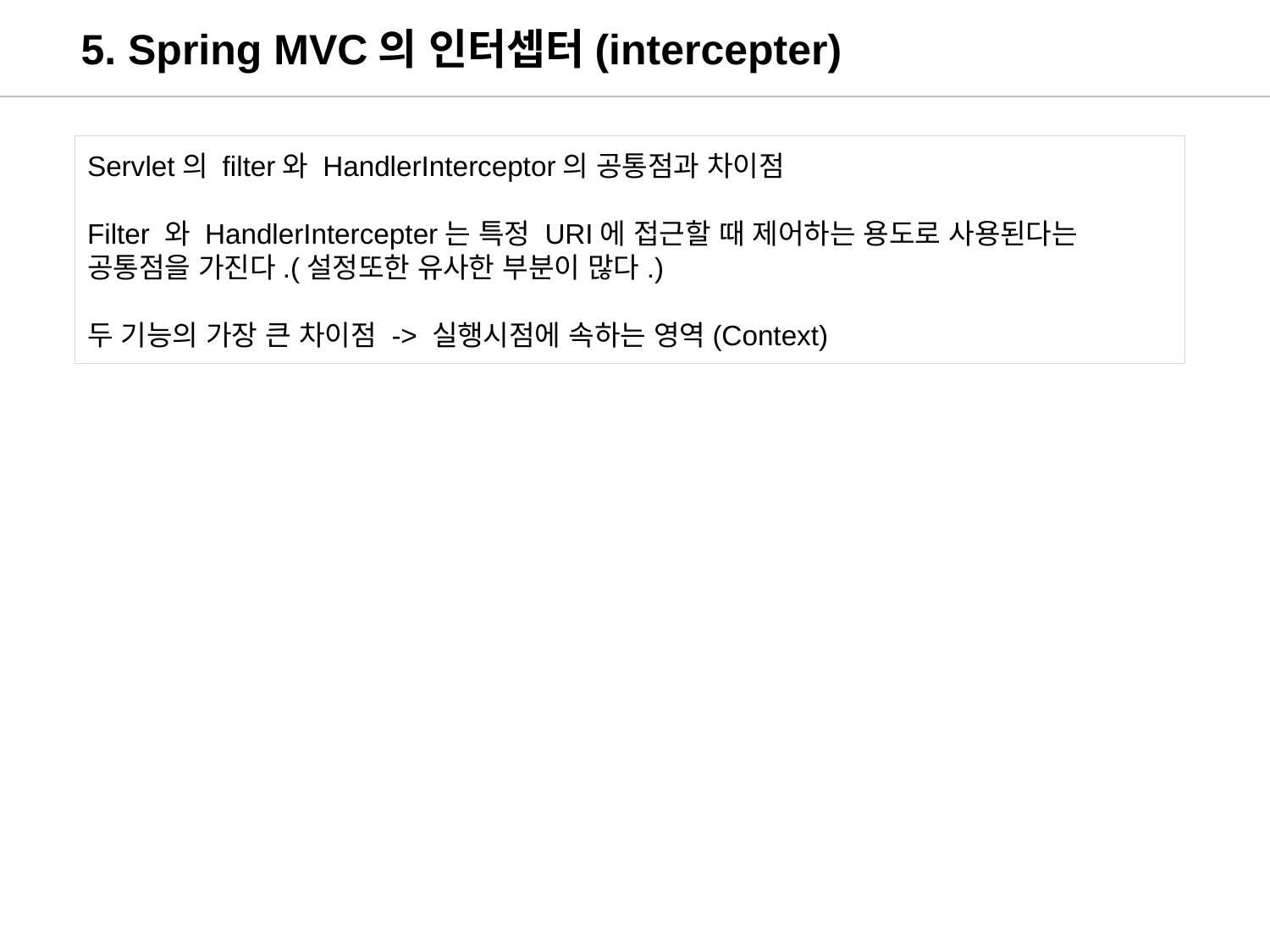

5. Spring MVC의 인터셉터(intercepter)
Servlet의 filter와 HandlerInterceptor의 공통점과 차이점

Filter 와 HandlerIntercepter는 특정 URI에 접근할 때 제어하는 용도로 사용된다는 공통점을 가진다.(설정또한 유사한 부분이 많다.)

두 기능의 가장 큰 차이점 -> 실행시점에 속하는 영역(Context)